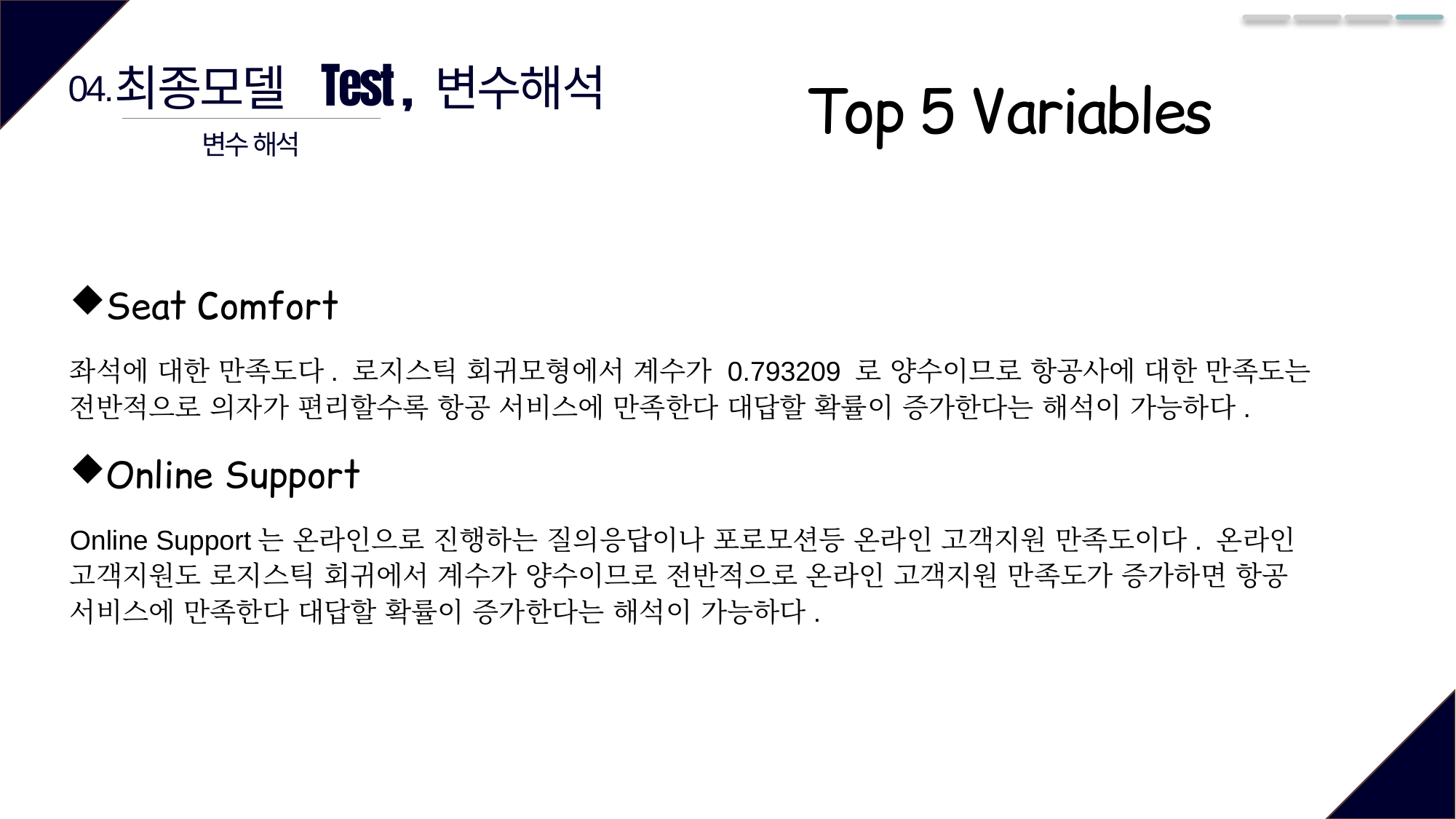

최종모델  Test , 변수해석
04.
Top 5 Variables
변수 해석
Seat Comfort
좌석에 대한 만족도다. 로지스틱 회귀모형에서 계수가 0.793209 로 양수이므로 항공사에 대한 만족도는  전반적으로 의자가 편리할수록 항공 서비스에 만족한다 대답할 확률이 증가한다는 해석이 가능하다.
Online Support
Online Support는 온라인으로 진행하는 질의응답이나 포로모션등 온라인 고객지원 만족도이다. 온라인 고객지원도 로지스틱 회귀에서 계수가 양수이므로 전반적으로 온라인 고객지원 만족도가 증가하면 항공 서비스에 만족한다 대답할 확률이 증가한다는 해석이 가능하다.